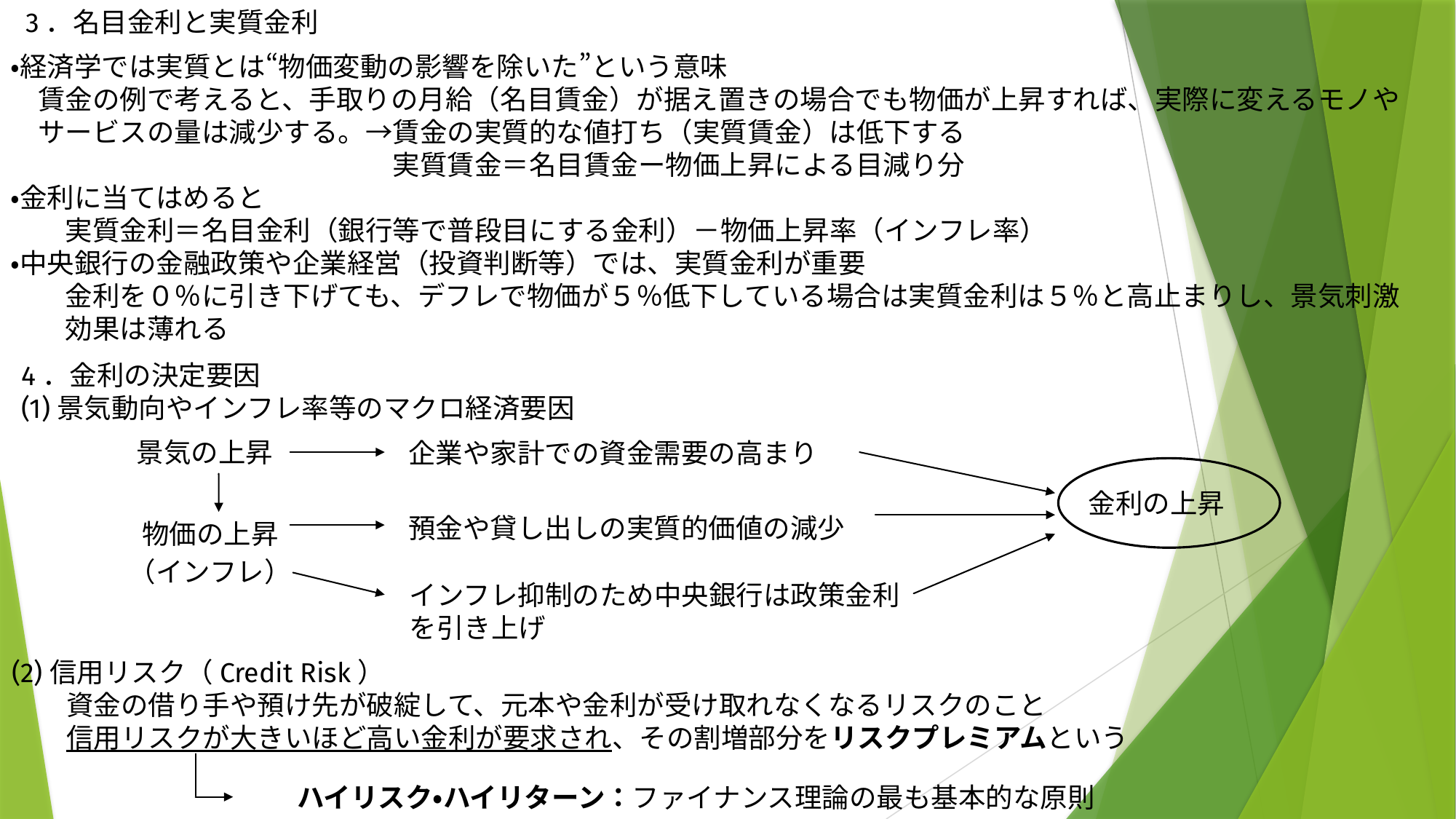

3．名目金利と実質金利
・経済学では実質とは“物価変動の影響を除いた”という意味
　賃金の例で考えると、手取りの月給（名目賃金）が据え置きの場合でも物価が上昇すれば、実際に変えるモノや
　サービスの量は減少する。→賃金の実質的な値打ち（実質賃金）は低下する
　　　　　　　　　　　　　　実質賃金＝名目賃金ー物価上昇による目減り分
・金利に当てはめると
　　実質金利＝名目金利（銀行等で普段目にする金利）－物価上昇率（インフレ率）
・中央銀行の金融政策や企業経営（投資判断等）では、実質金利が重要
　　金利を０％に引き下げても、デフレで物価が５％低下している場合は実質金利は５％と高止まりし、景気刺激
　　効果は薄れる
4．金利の決定要因
(1)景気動向やインフレ率等のマクロ経済要因

景気の上昇
企業や家計での資金需要の高まり

金利の上昇
預金や貸し出しの実質的価値の減少
物価の上昇
（インフレ）
インフレ抑制のため中央銀行は政策金利
を引き上げ
(2)信用リスク（Credit Risk）
　　資金の借り手や預け先が破綻して、元本や金利が受け取れなくなるリスクのこと
　　信用リスクが大きいほど高い金利が要求され、その割増部分をリスクプレミアムという
ハイリスク・ハイリターン：ファイナンス理論の最も基本的な原則